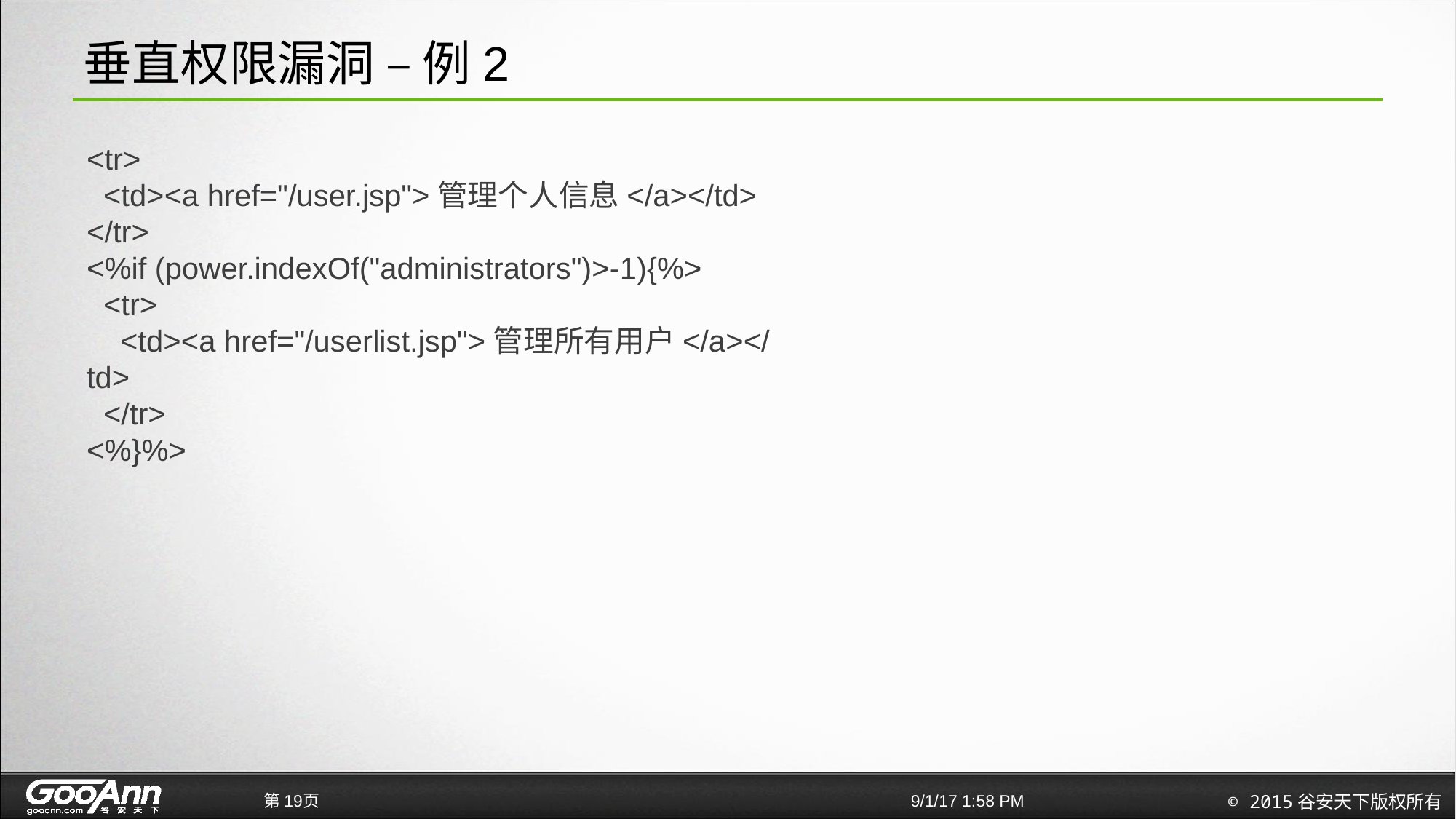

# 垂直权限漏洞 – 例2
<tr>
  <td><a href="/user.jsp">管理个人信息</a></td>
</tr>
<%if (power.indexOf("administrators")>-1){%>
  <tr>
    <td><a href="/userlist.jsp">管理所有用户</a></td>
  </tr>
<%}%>